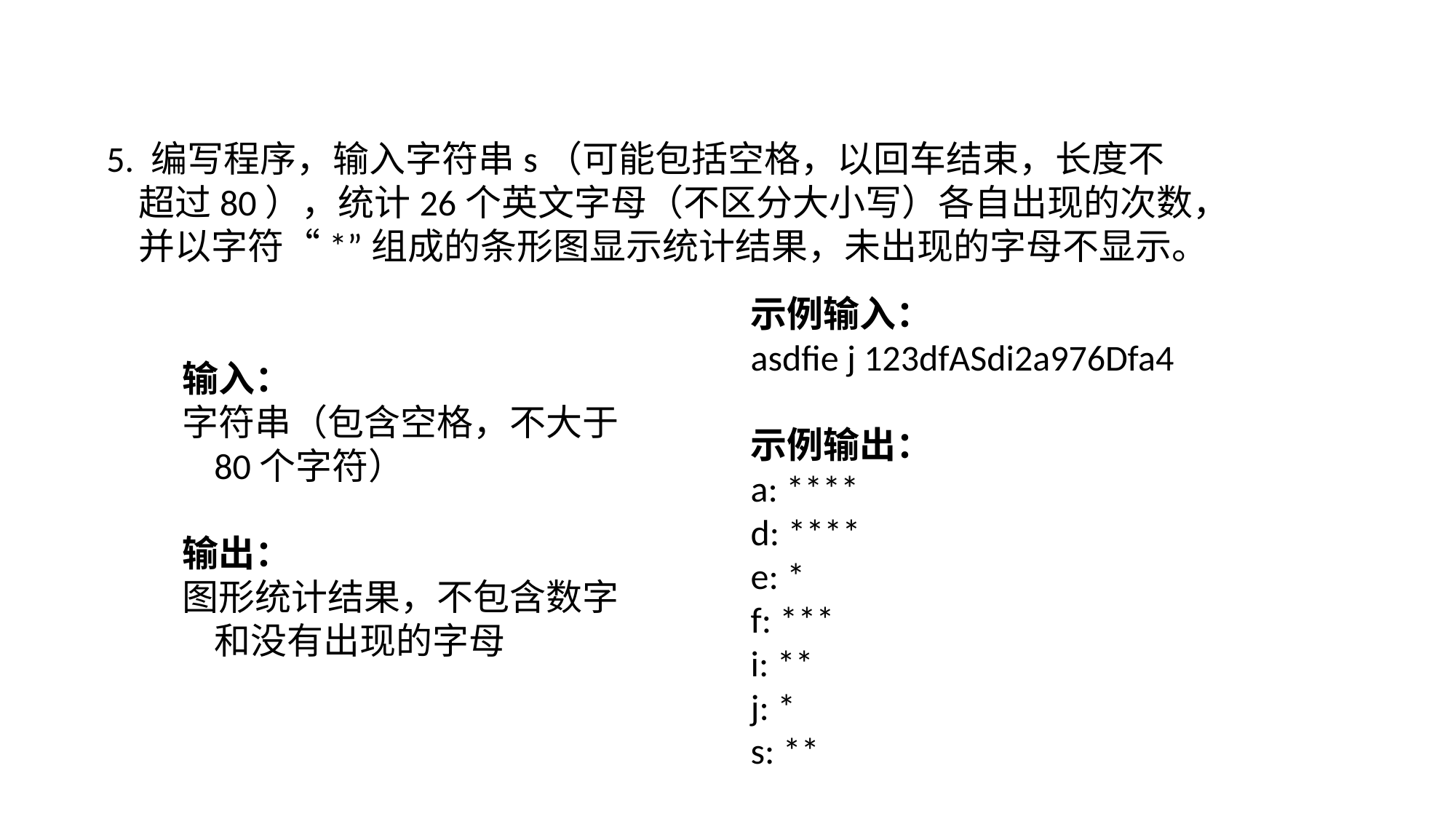

5. 编写程序，输入字符串s（可能包括空格，以回车结束，长度不超过80），统计26个英文字母（不区分大小写）各自出现的次数，并以字符“*”组成的条形图显示统计结果，未出现的字母不显示。

示例输入：
asdfie j 123dfASdi2a976Dfa4

示例输出：
a: ****
d: ****
e: *
f: ***
i: **
j: *
s: **
输入：
字符串（包含空格，不大于80个字符）

输出：
图形统计结果，不包含数字和没有出现的字母